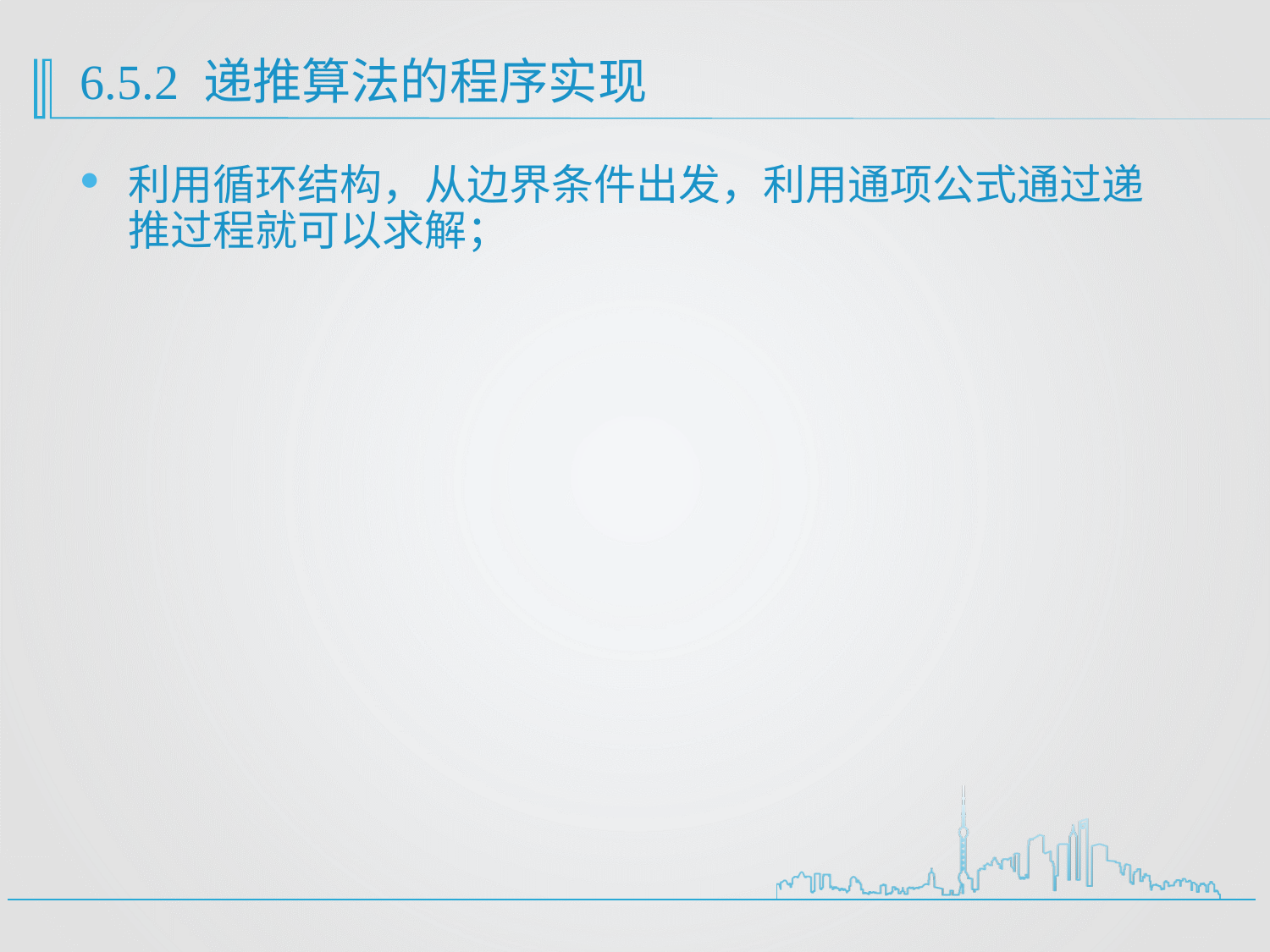

# 6.5.2 递推算法的程序实现
利用循环结构，从边界条件出发，利用通项公式通过递推过程就可以求解；